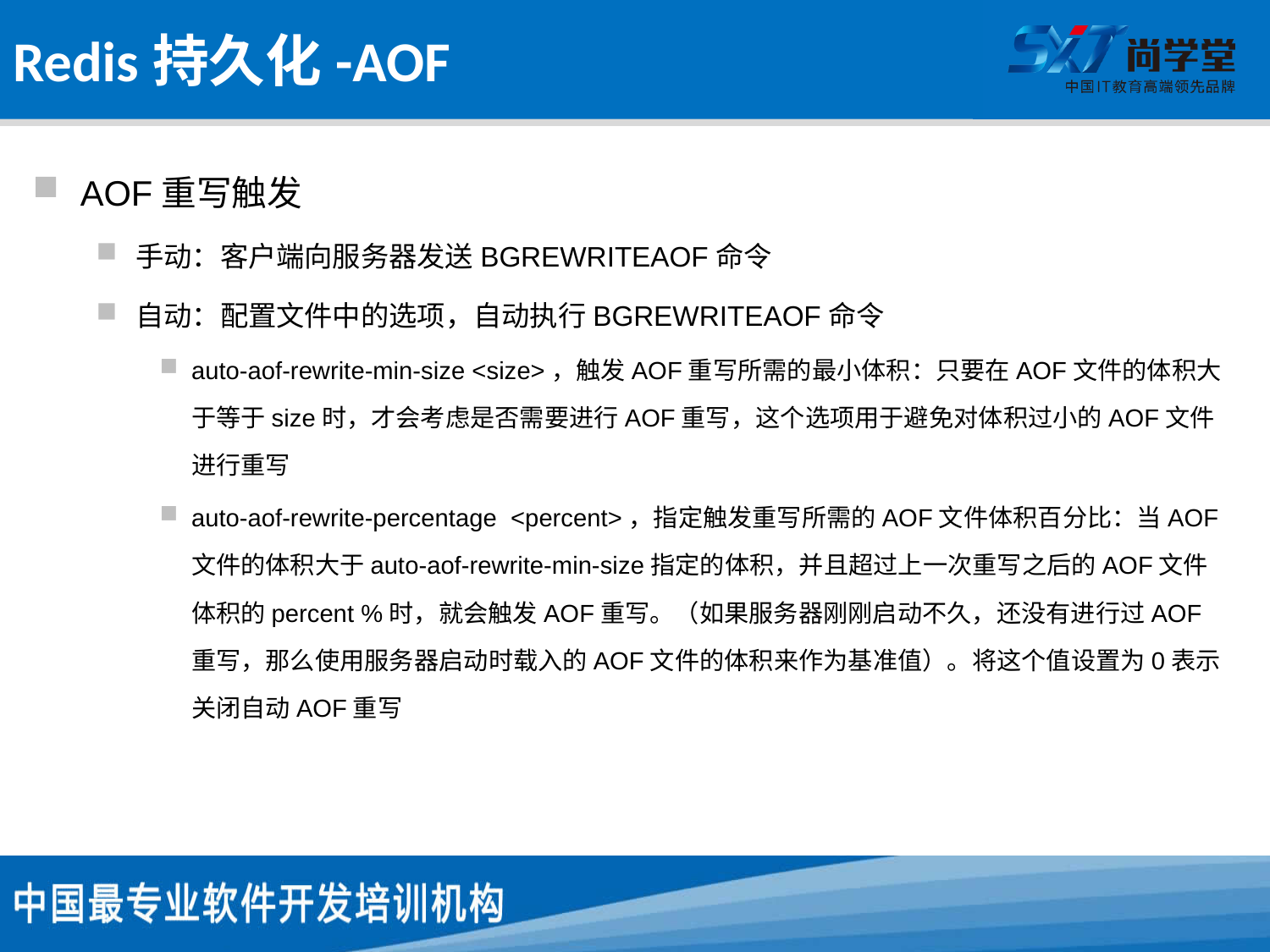

# Redis持久化-AOF
AOF重写触发
手动：客户端向服务器发送BGREWRITEAOF命令
自动：配置文件中的选项，自动执行BGREWRITEAOF命令
auto-aof-rewrite-min-size <size>，触发AOF重写所需的最小体积：只要在AOF文件的体积大于等于size时，才会考虑是否需要进行AOF重写，这个选项用于避免对体积过小的AOF文件进行重写
auto-aof-rewrite-percentage  <percent>，指定触发重写所需的AOF文件体积百分比：当AOF文件的体积大于auto-aof-rewrite-min-size指定的体积，并且超过上一次重写之后的AOF文件体积的percent %时，就会触发AOF重写。（如果服务器刚刚启动不久，还没有进行过AOF重写，那么使用服务器启动时载入的AOF文件的体积来作为基准值）。将这个值设置为0表示关闭自动AOF重写